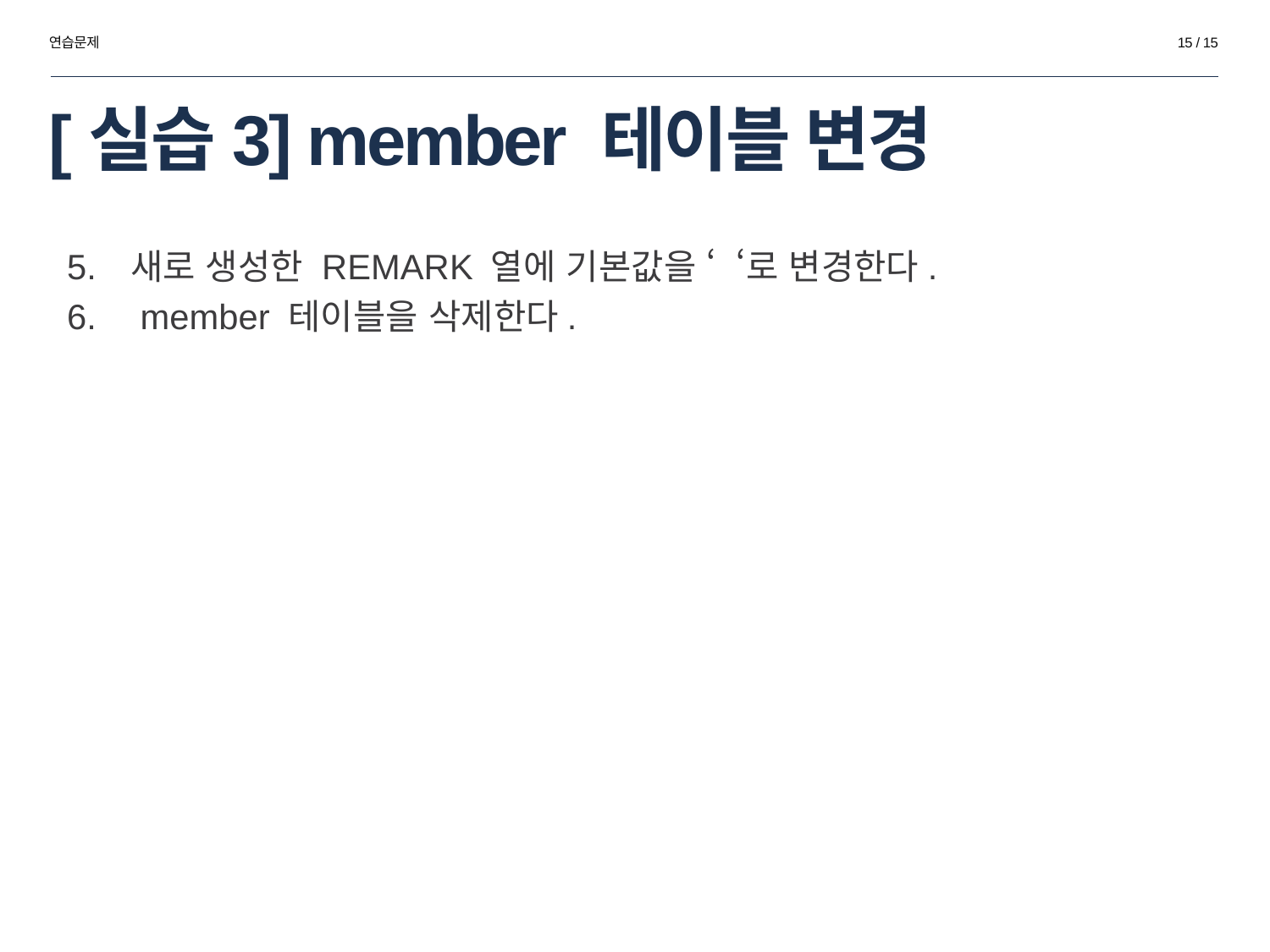

연습문제
15 / 15
# [실습3] member 테이블 변경
새로 생성한 REMARK 열에 기본값을 ‘  ‘로 변경한다.
 member 테이블을 삭제한다.